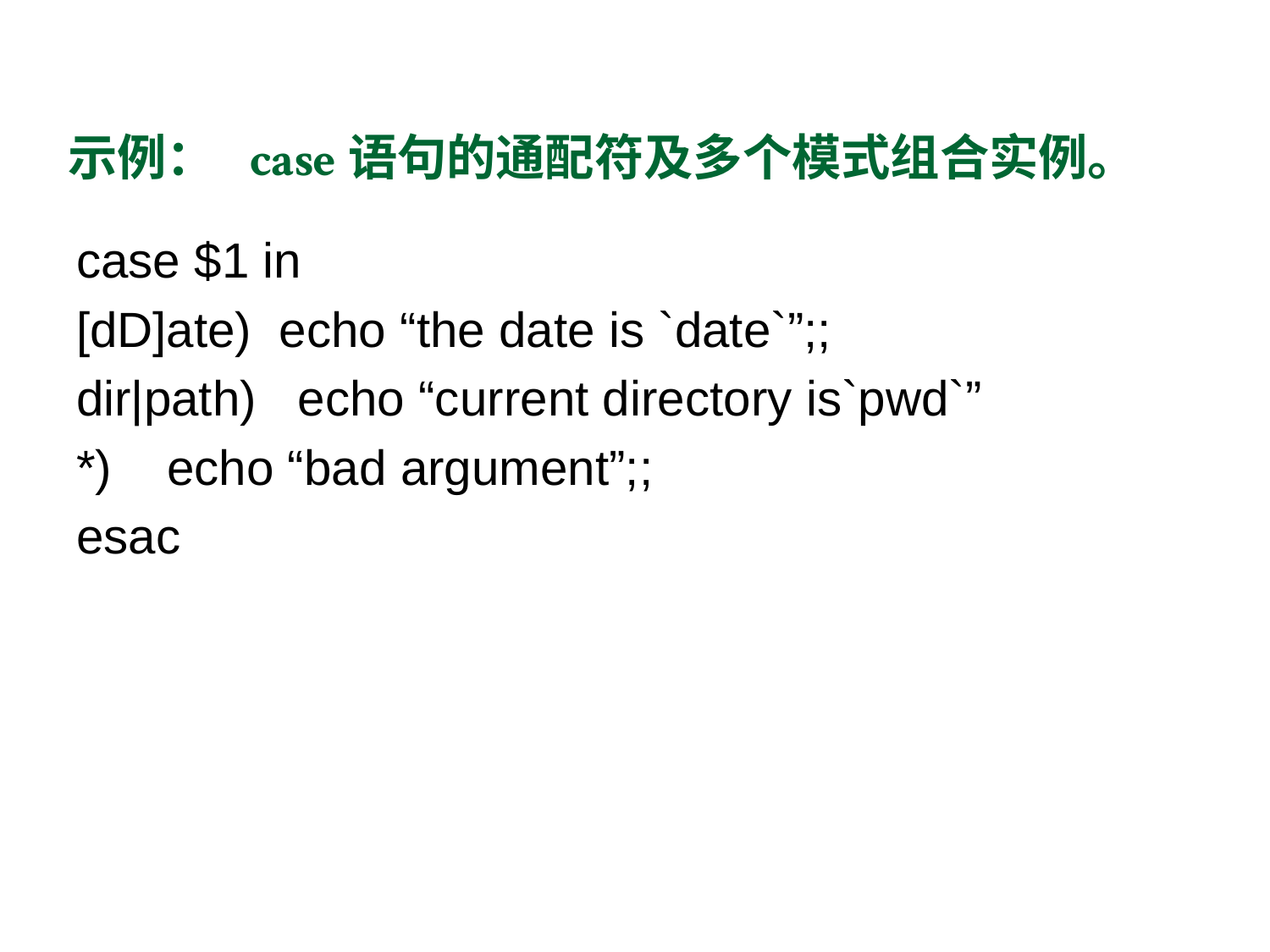

# 示例：  case语句的通配符及多个模式组合实例。
case $1 in
[dD]ate)  echo “the date is `date`”;;
dir|path)   echo “current directory is`pwd`”
*)    echo “bad argument”;;
esac